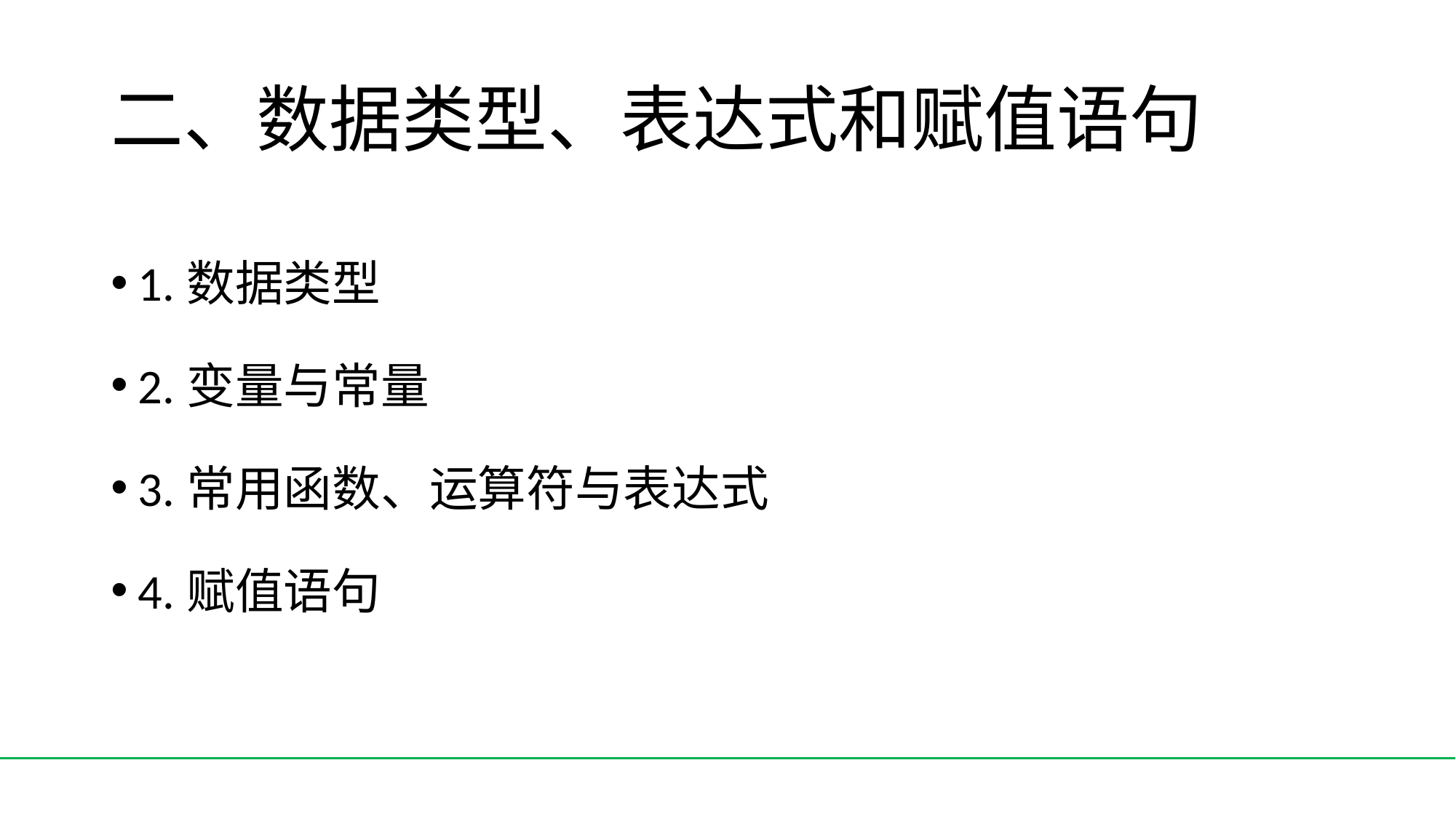

# 二、数据类型、表达式和赋值语句
1.数据类型
2.变量与常量
3.常用函数、运算符与表达式
4.赋值语句